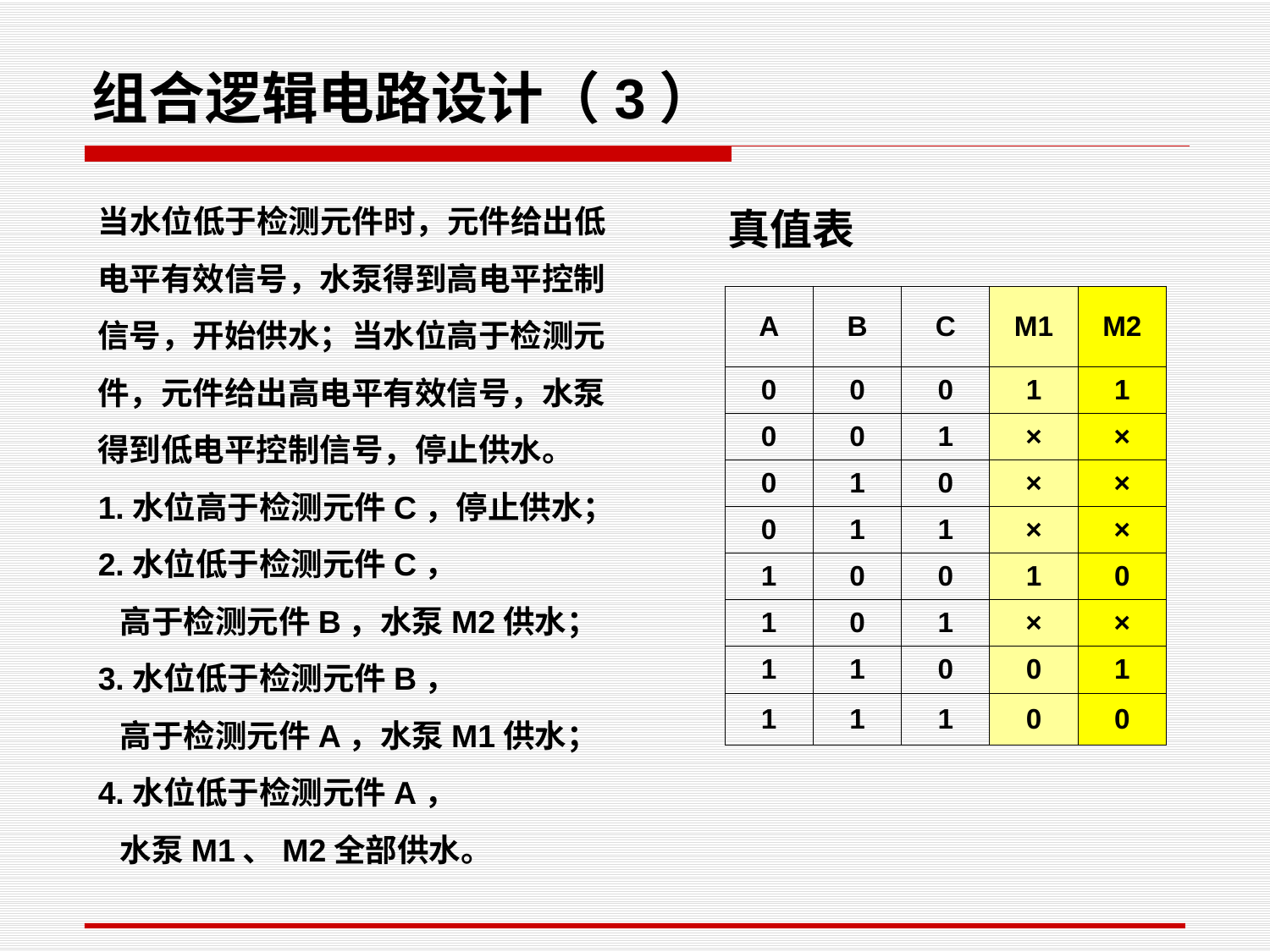

# 组合逻辑电路设计（3）
当水位低于检测元件时，元件给出低电平有效信号，水泵得到高电平控制信号，开始供水；当水位高于检测元件，元件给出高电平有效信号，水泵得到低电平控制信号，停止供水。
1.水位高于检测元件C，停止供水；
2.水位低于检测元件C，
  高于检测元件B，水泵M2供水；
3.水位低于检测元件B，
  高于检测元件A，水泵M1供水；
4.水位低于检测元件A，
  水泵M1、M2全部供水。
真值表
| A | B | C | M1 | M2 |
| --- | --- | --- | --- | --- |
| 0 | 0 | 0 | 1 | 1 |
| 0 | 0 | 1 | × | × |
| 0 | 1 | 0 | × | × |
| 0 | 1 | 1 | × | × |
| 1 | 0 | 0 | 1 | 0 |
| 1 | 0 | 1 | × | × |
| 1 | 1 | 0 | 0 | 1 |
| 1 | 1 | 1 | 0 | 0 |